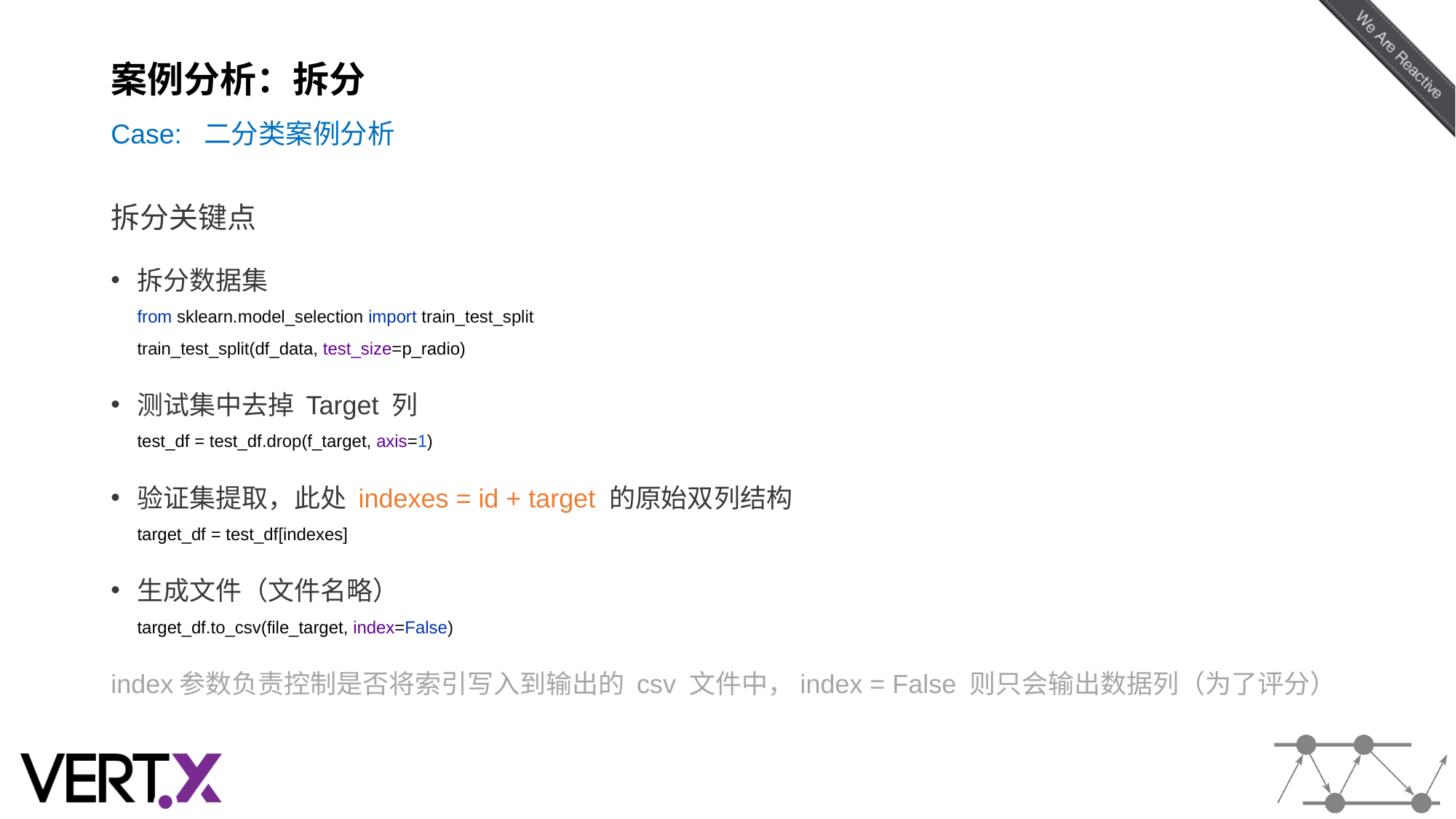

# 案例分析：拆分 Case:  二分类案例分析
拆分关键点
拆分数据集
from sklearn.model_selection import train_test_split
train_test_split(df_data, test_size=p_radio)
测试集中去掉 Target 列
test_df = test_df.drop(f_target, axis=1)
验证集提取，此处 indexes = id + target 的原始双列结构
target_df = test_df[indexes]
生成文件（文件名略）
target_df.to_csv(file_target, index=False)
index参数负责控制是否将索引写入到输出的 csv 文件中，index = False 则只会输出数据列（为了评分）